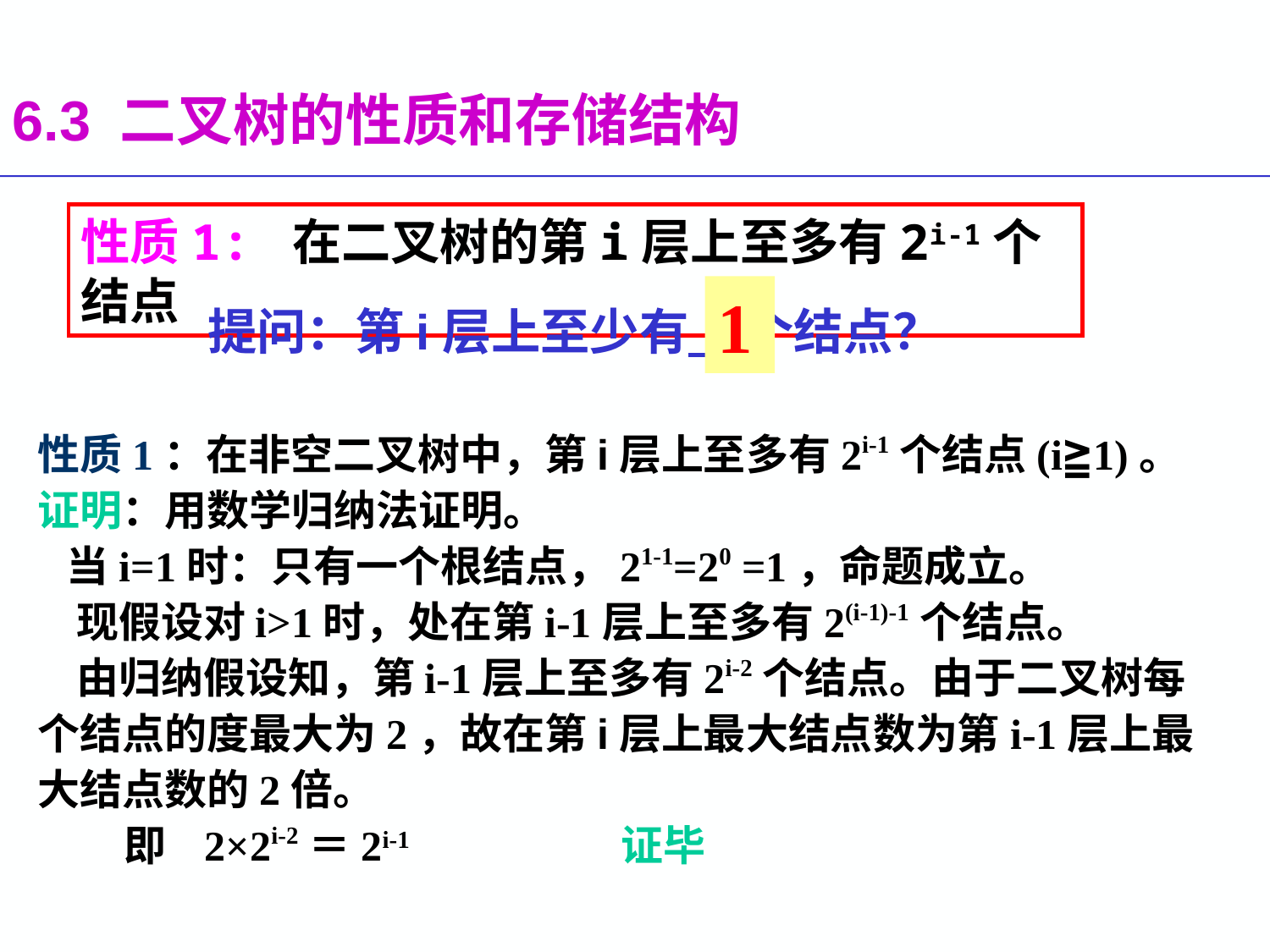

6.3 二叉树的性质和存储结构

性质1: 在二叉树的第i层上至多有2i-1个结点
1
提问：第i层上至少有     个结点？
性质1：在非空二叉树中，第i层上至多有2i-1个结点(i≧1)。
证明：用数学归纳法证明。
  当i=1时：只有一个根结点，21-1=20 =1，命题成立。
   现假设对i>1时，处在第i-1层上至多有2(i-1)-1个结点。
   由归纳假设知，第i-1层上至多有2i-2个结点。由于二叉树每个结点的度最大为2，故在第i层上最大结点数为第i-1层上最大结点数的2倍。
        即   2×2i-2＝2i-1                 证毕